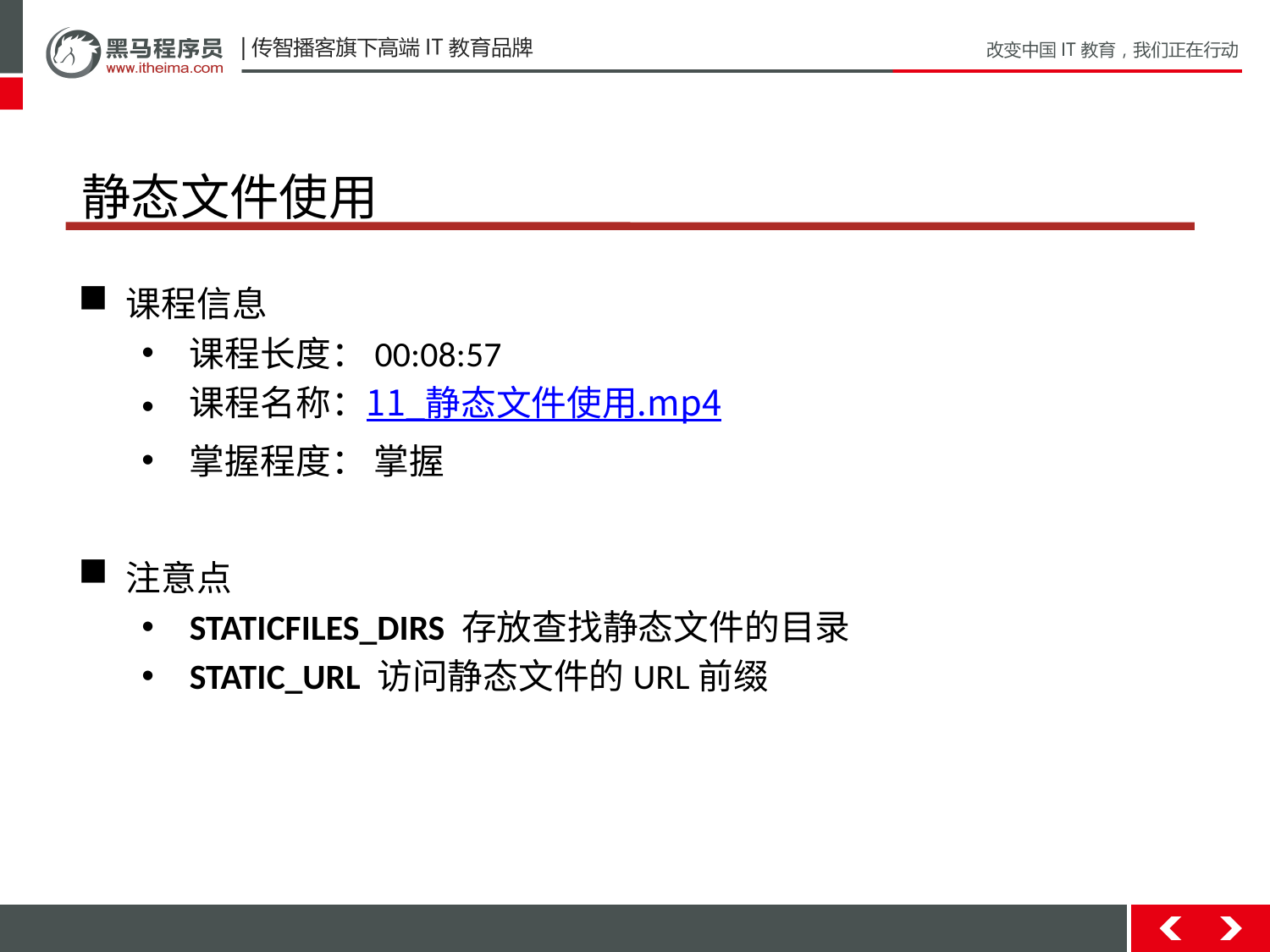

# 静态文件使用

课程信息
课程长度：00:08:57
课程名称：11_静态文件使用.mp4
掌握程度： 掌握

注意点
STATICFILES_DIRS 存放查找静态文件的目录
STATIC_URL 访问静态文件的URL前缀